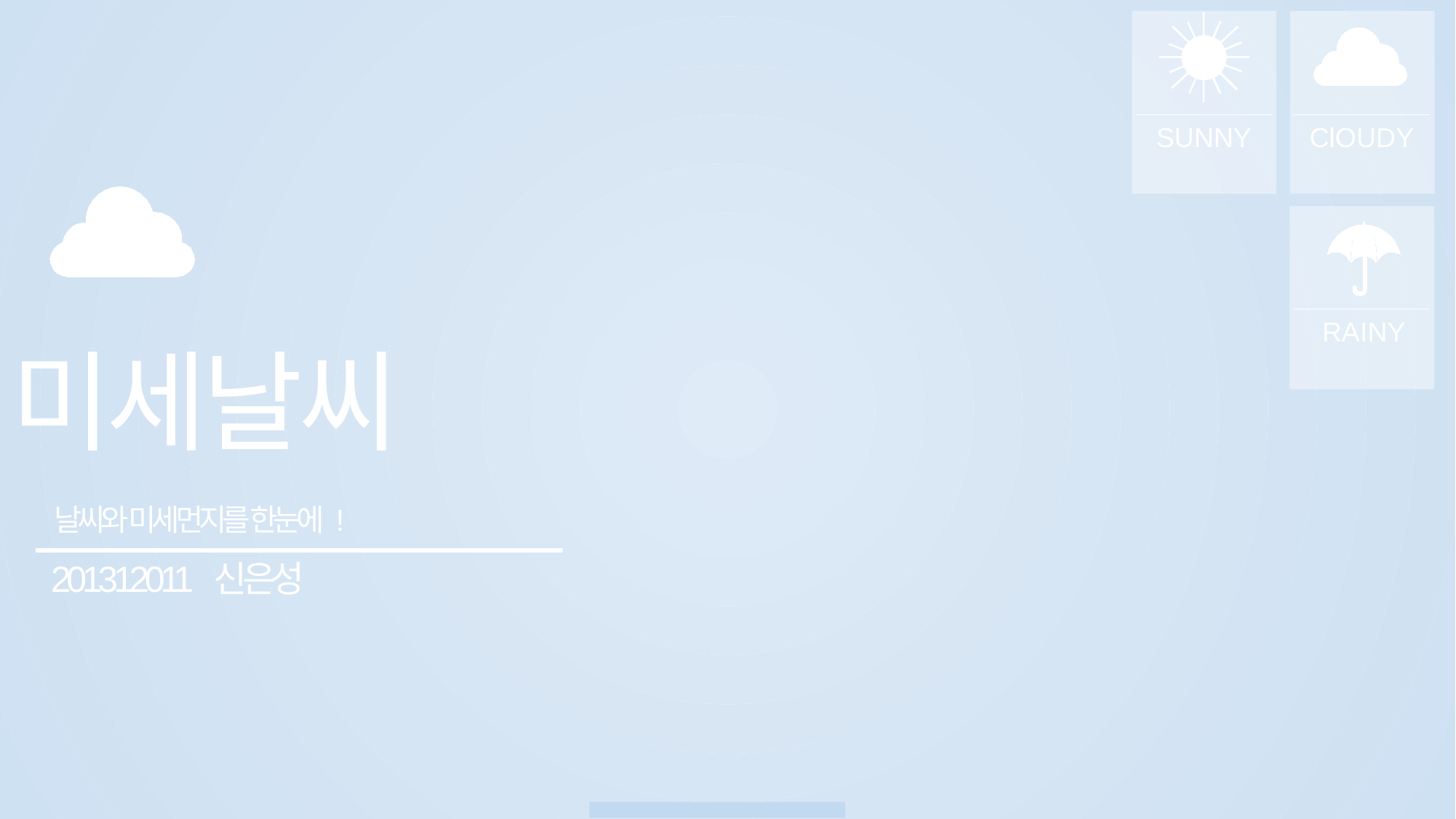

SUNNY
ClOUDY

RAINY

미세날씨
날씨와 미세먼지를 한눈에 !
201312011  신은성